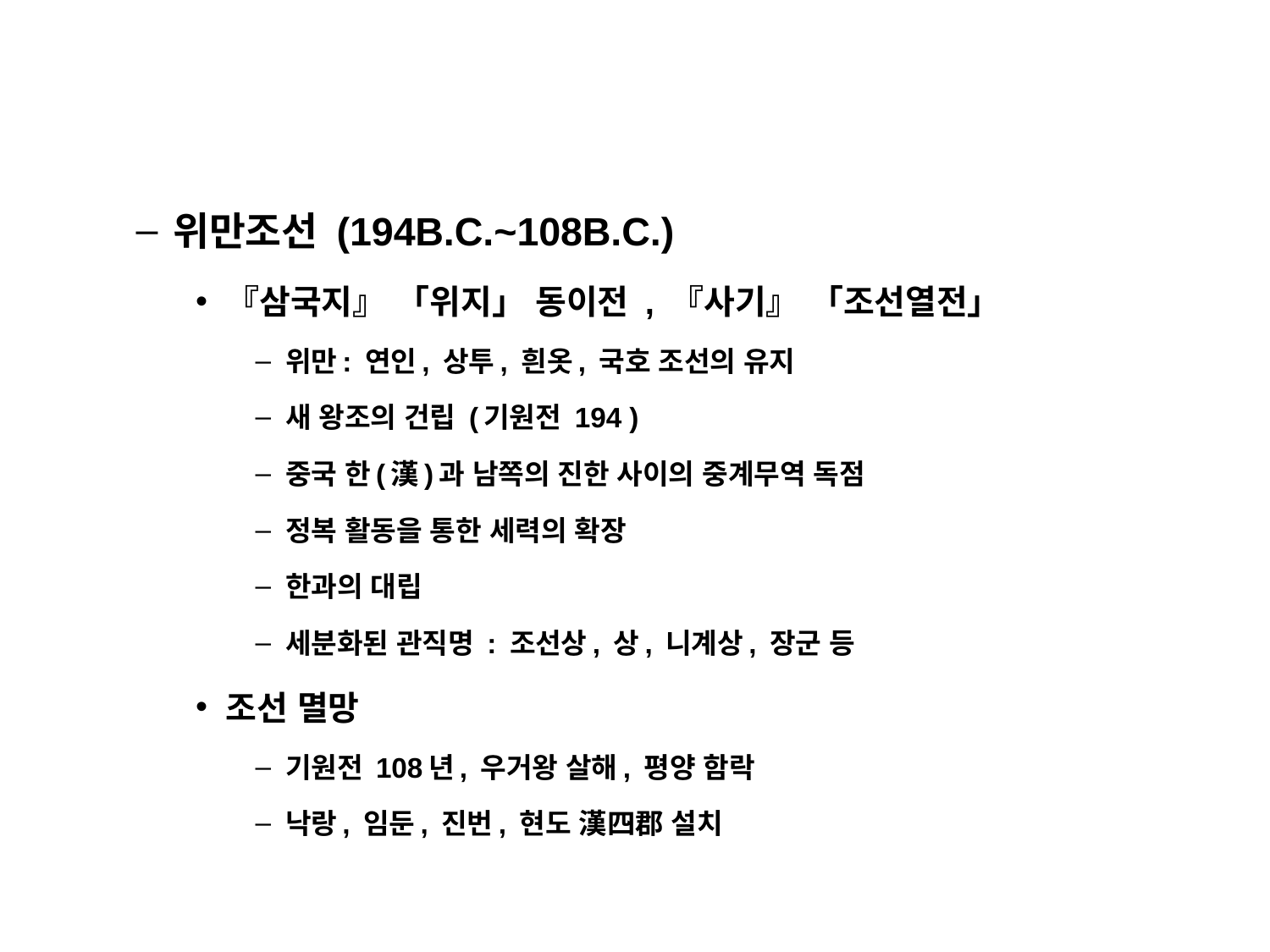

위만조선 (194B.C.~108B.C.)
『삼국지』 「위지」 동이전 , 『사기』 「조선열전」
위만: 연인, 상투, 흰옷, 국호 조선의 유지
새 왕조의 건립 (기원전 194 )
중국 한(漢)과 남쪽의 진한 사이의 중계무역 독점
정복 활동을 통한 세력의 확장
한과의 대립
세분화된 관직명 : 조선상, 상, 니계상, 장군 등
조선 멸망
기원전 108년, 우거왕 살해, 평양 함락
낙랑, 임둔, 진번, 현도 漢四郡 설치